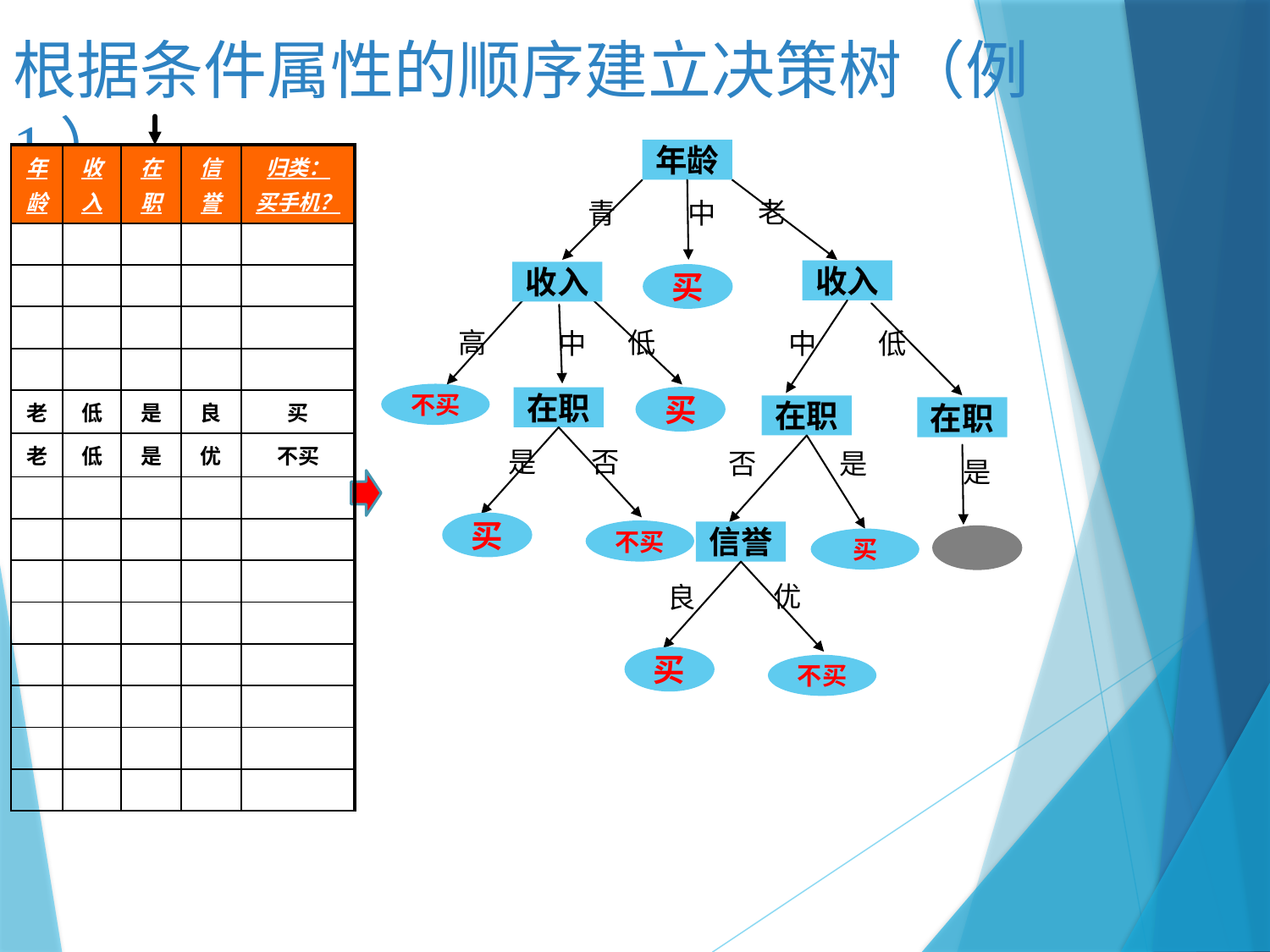

根据条件属性的顺序建立决策树（例1）
年龄
中
老
青
收入
收入
买
高
低
中
中
低
买
在职
否
买
不买
在职
是
买
在职
是
是
否
信誉
优
买
不买

良
不买
| 年 龄 | 收 入 | 在 职 | 信 誉 | 归类： 买手机？ |
| --- | --- | --- | --- | --- |
|  |  |  |  |  |
|  |  |  |  |  |
|  |  |  |  |  |
|  |  |  |  |  |
| 老 | 低 | 是 | 良 | 买 |
| 老 | 低 | 是 | 优 | 不买 |
|  |  |  |  |  |
|  |  |  |  |  |
|  |  |  |  |  |
|  |  |  |  |  |
|  |  |  |  |  |
|  |  |  |  |  |
|  |  |  |  |  |
|  |  |  |  |  |